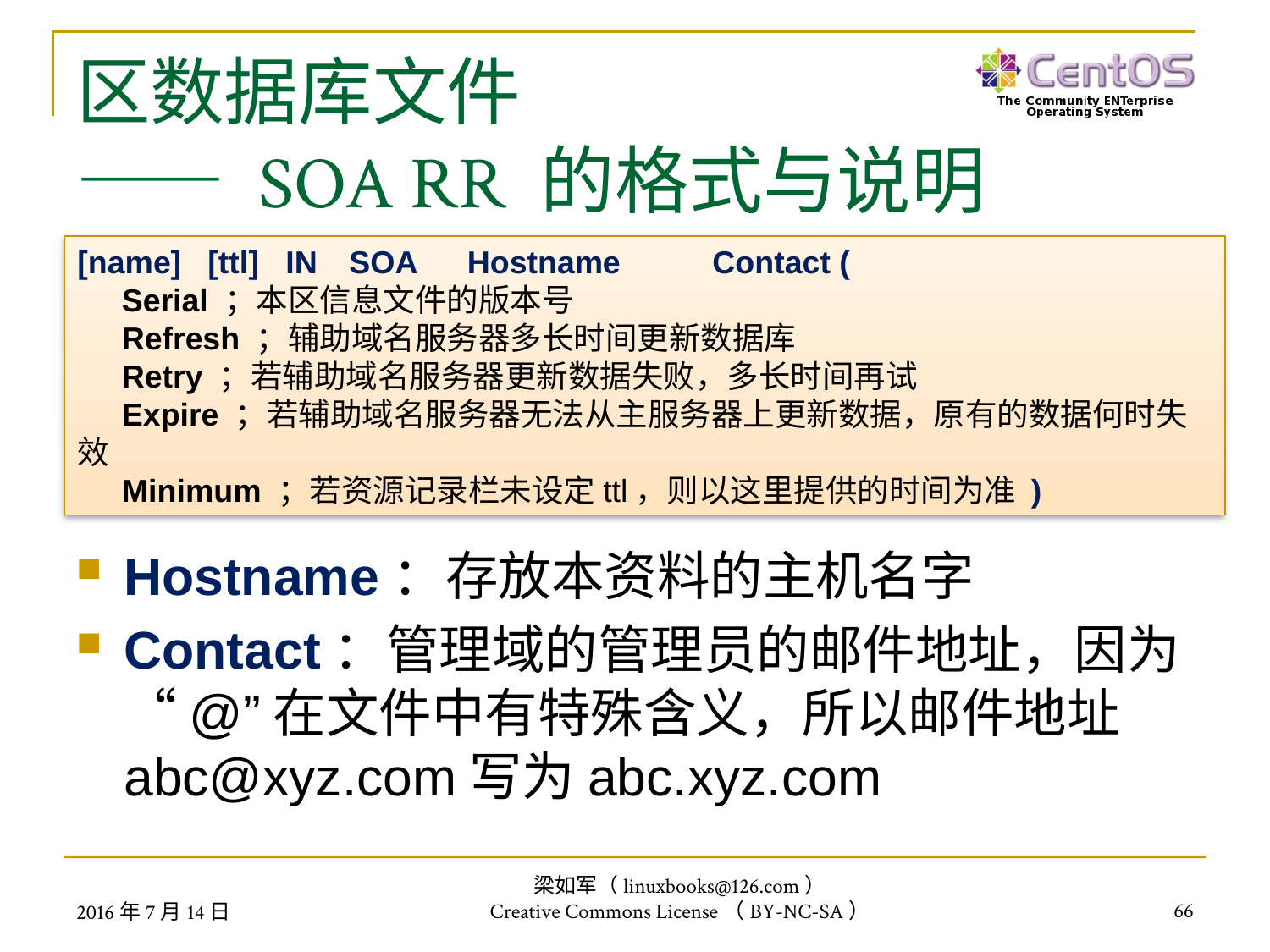

# 区数据库文件 —— SOA RR 的格式与说明
[name]   [ttl]   IN	  SOA	 Hostname	Contact	(
     Serial ；本区信息文件的版本号
     Refresh ；辅助域名服务器多长时间更新数据库
     Retry ；若辅助域名服务器更新数据失败，多长时间再试
     Expire ；若辅助域名服务器无法从主服务器上更新数据，原有的数据何时失效
     Minimum ；若资源记录栏未设定ttl，则以这里提供的时间为准 )
Hostname：存放本资料的主机名字
Contact：管理域的管理员的邮件地址，因为“@”在文件中有特殊含义，所以邮件地址abc@xyz.com写为abc.xyz.com

梁如军（linuxbooks@126.com）
Creative Commons License（BY-NC-SA）
2016年7月14日
66